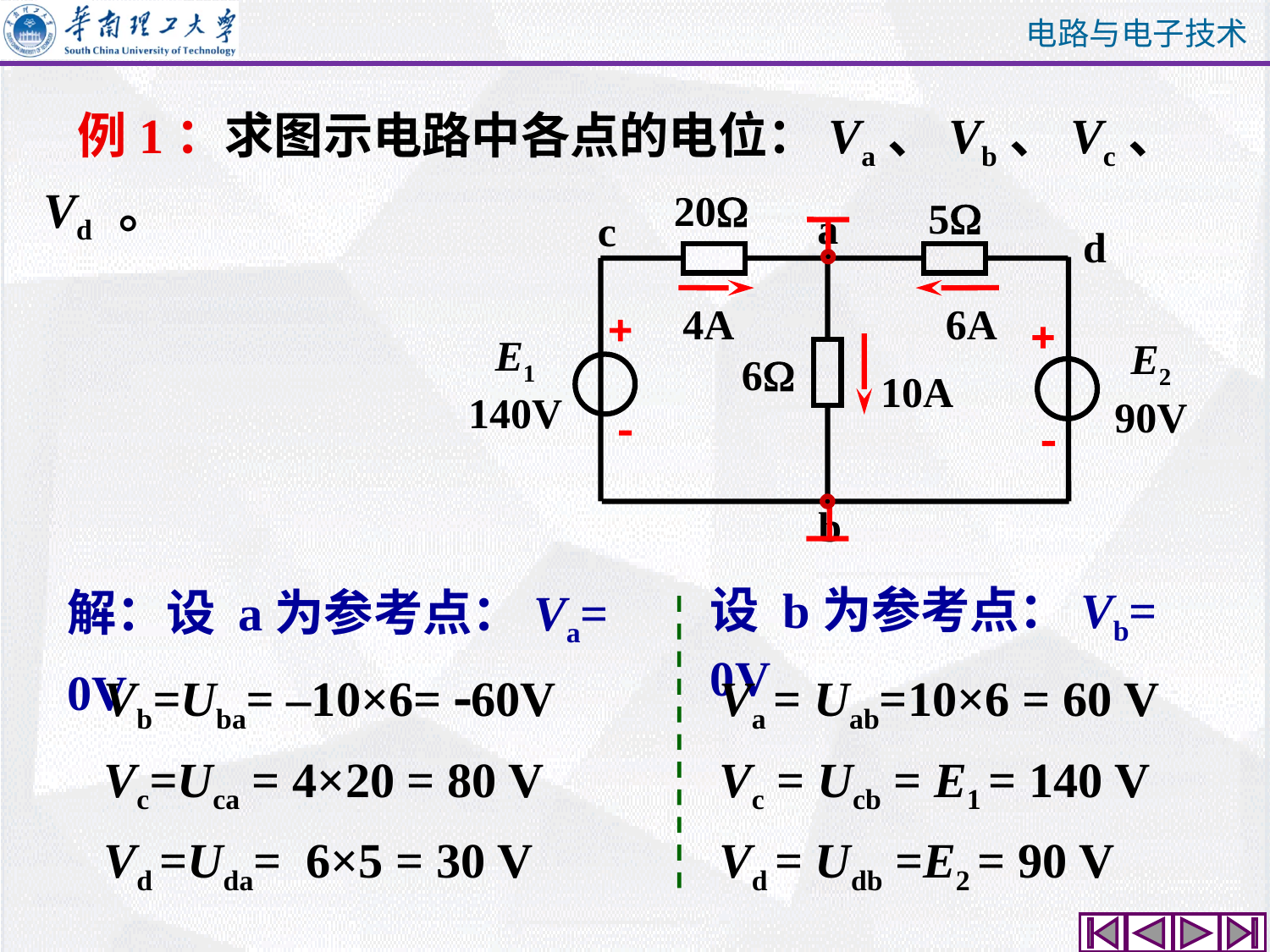

例1：求图示电路中各点的电位：Va、Vb、Vc、Vd  。

20Ω
5Ω
c
d

4A
6A
+
+
E1
140V
E2
90V

6Ω

10A
 −

 −
a

b

解：设 a为参考点：Va= 0V
设 b为参考点：Vb= 0V

Vb=Uba= –10×6= −60V
Vc=Uca = 4×20 = 80 V
Vd =Uda=  6×5 = 30 V
Va = Uab=10×6 = 60 V
Vc = Ucb = E1 = 140 V
Vd = Udb =E2 = 90 V